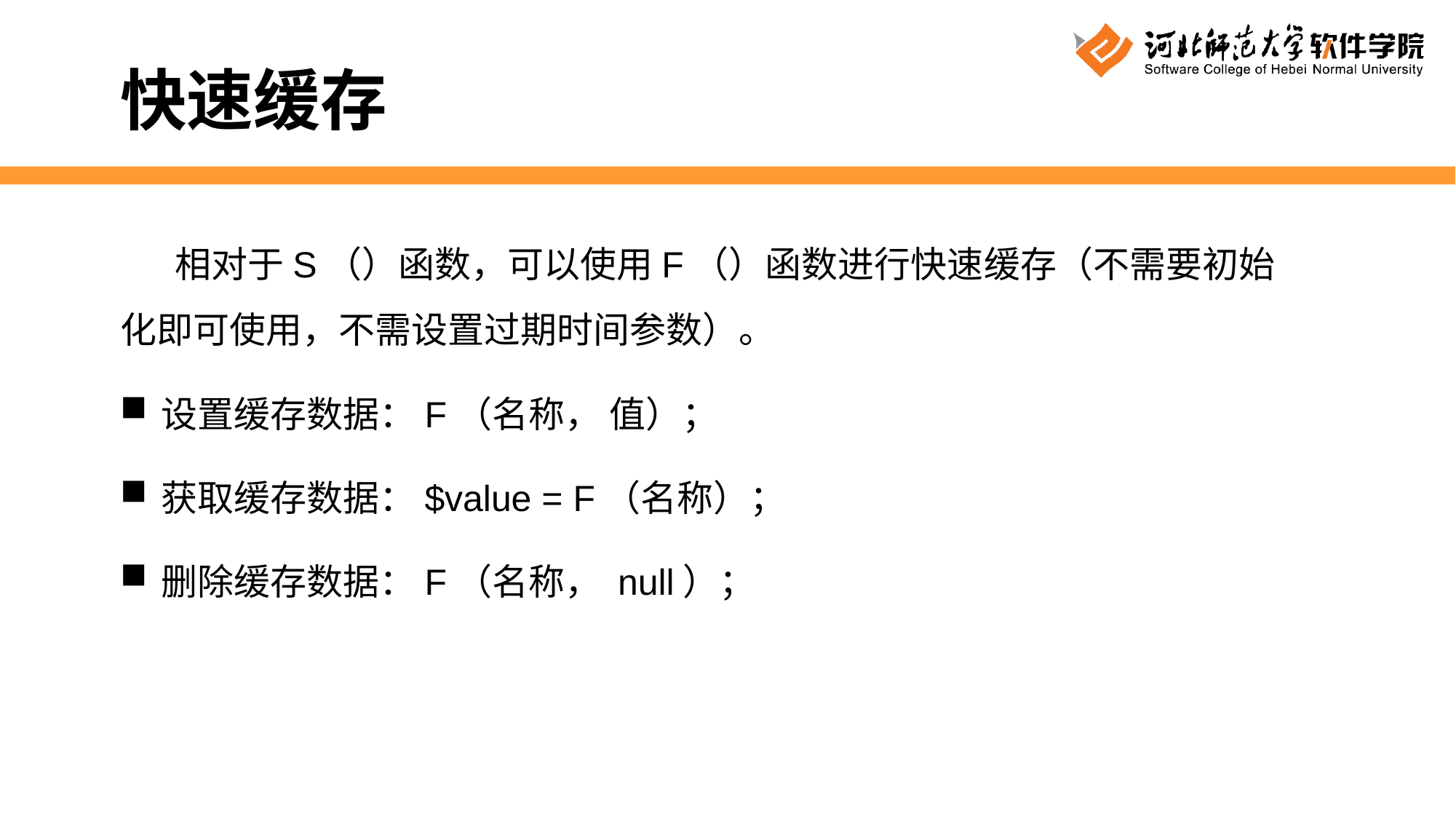

快速缓存
相对于S（）函数，可以使用F（）函数进行快速缓存（不需要初始化即可使用，不需设置过期时间参数）。
设置缓存数据：F（名称， 值）；
获取缓存数据：$value = F（名称）；
删除缓存数据：F（名称， null）；